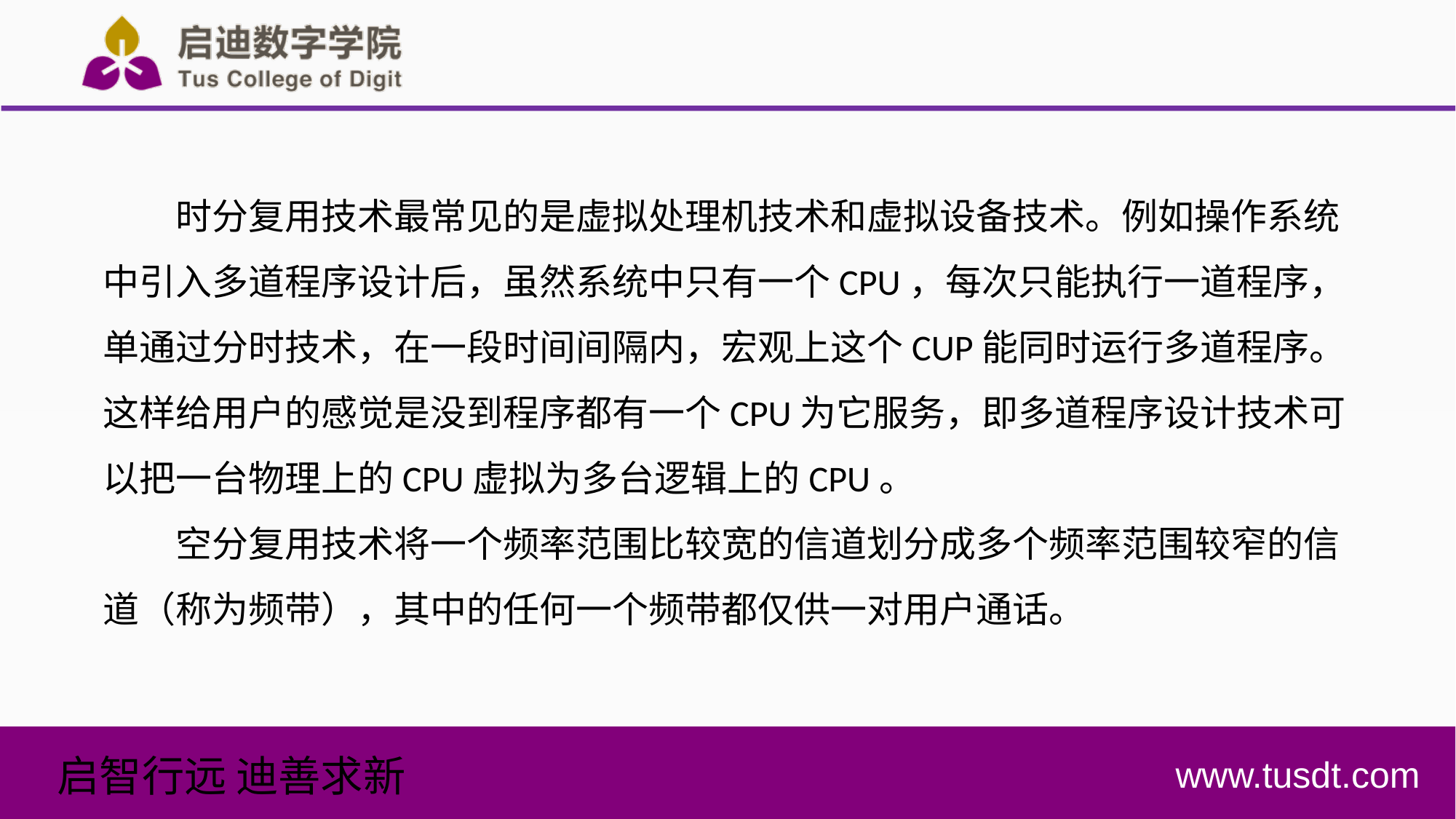

时分复用技术最常见的是虚拟处理机技术和虚拟设备技术。例如操作系统中引入多道程序设计后，虽然系统中只有一个CPU，每次只能执行一道程序，单通过分时技术，在一段时间间隔内，宏观上这个CUP能同时运行多道程序。这样给用户的感觉是没到程序都有一个CPU为它服务，即多道程序设计技术可以把一台物理上的CPU虚拟为多台逻辑上的CPU。
空分复用技术将一个频率范围比较宽的信道划分成多个频率范围较窄的信道（称为频带），其中的任何一个频带都仅供一对用户通话。